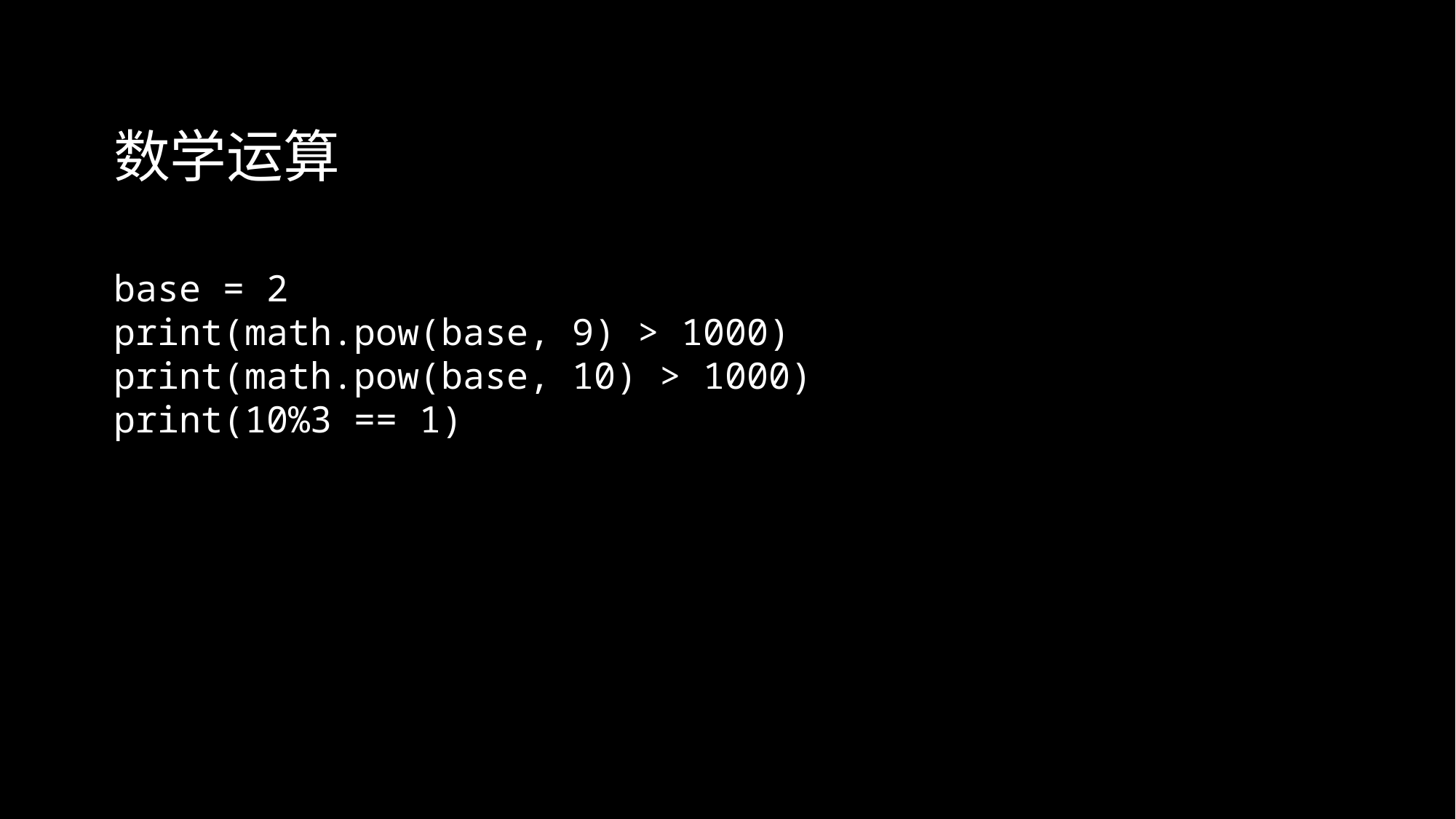

数学运算
base = 2
print(math.pow(base, 9) > 1000)
print(math.pow(base, 10) > 1000)
print(10%3 == 1)